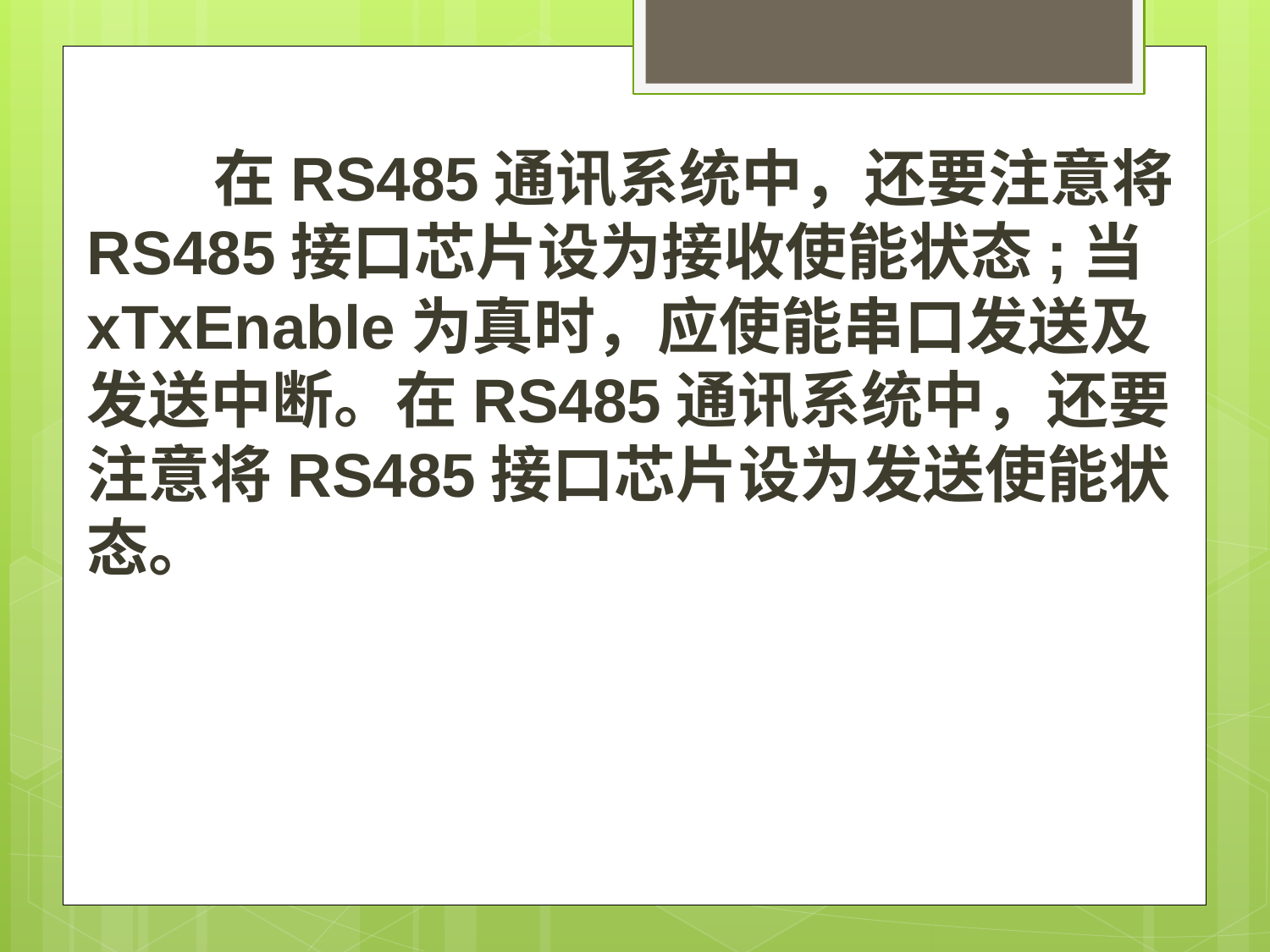

在RS485通讯系统中，还要注意将RS485接口芯片设为接收使能状态;当xTxEnable为真时，应使能串口发送及发送中断。在RS485通讯系统中，还要注意将RS485接口芯片设为发送使能状态。